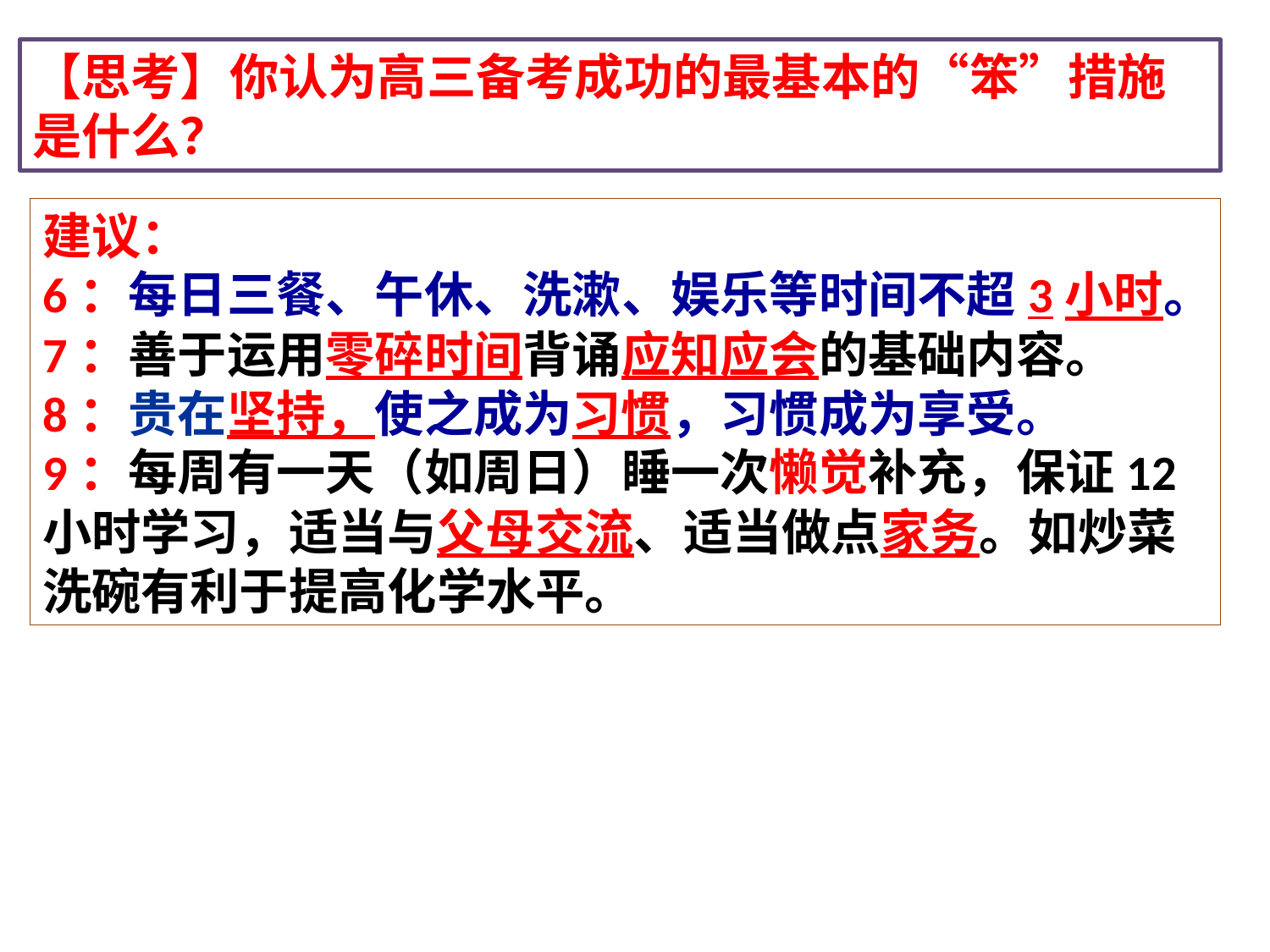

【思考】你认为高三备考成功的最基本的“笨”措施是什么？
建议：
6：每日三餐、午休、洗漱、娱乐等时间不超3小时。
7：善于运用零碎时间背诵应知应会的基础内容。
8：贵在坚持，使之成为习惯，习惯成为享受。
9：每周有一天（如周日）睡一次懒觉补充，保证12小时学习，适当与父母交流、适当做点家务。如炒菜洗碗有利于提高化学水平。